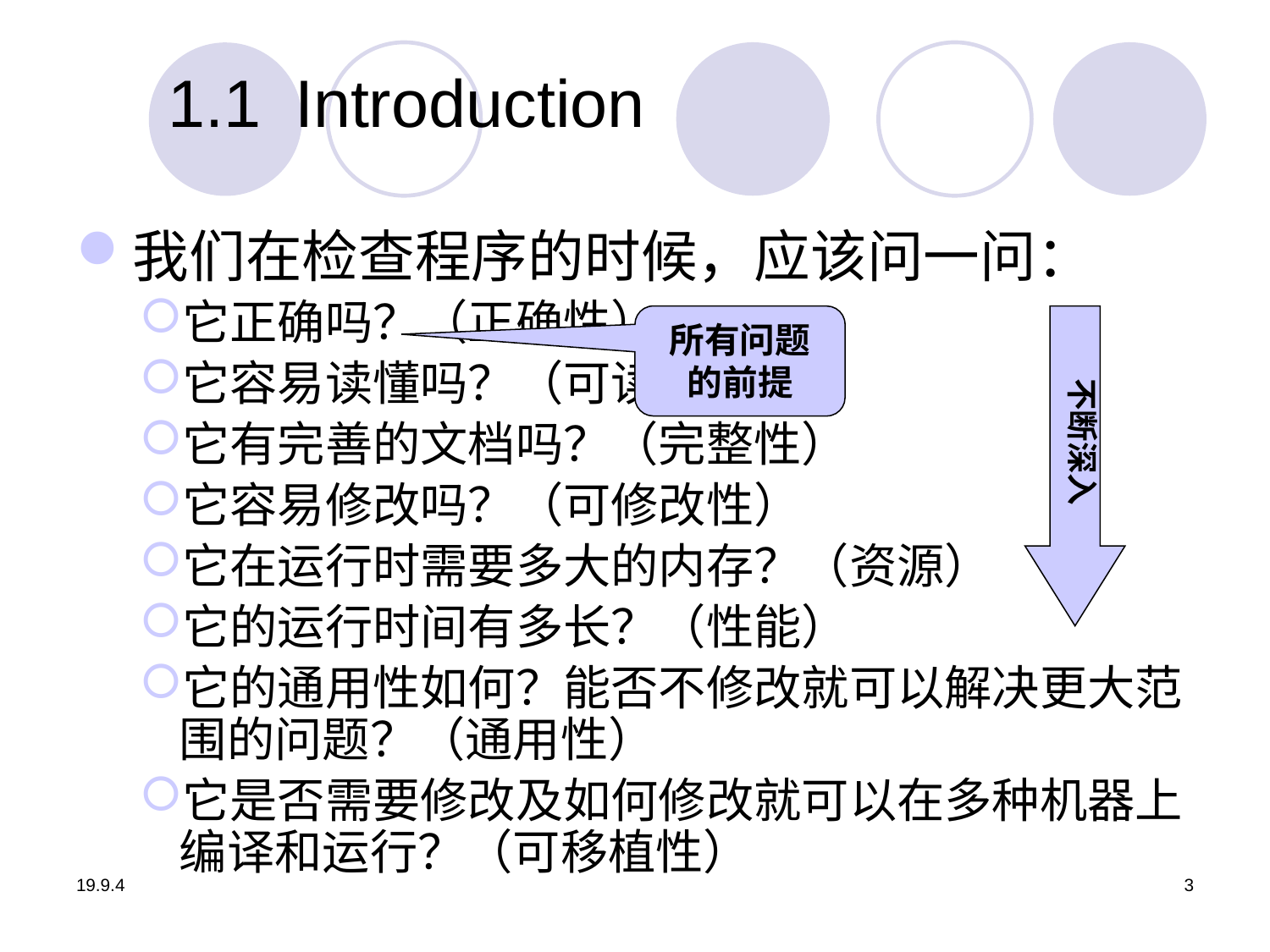

# 1.1	Introduction
我们在检查程序的时候，应该问一问：
它正确吗？（正确性）
它容易读懂吗？（可读性）
它有完善的文档吗？（完整性）
它容易修改吗？（可修改性）
它在运行时需要多大的内存？（资源）
它的运行时间有多长？（性能）
它的通用性如何？能否不修改就可以解决更大范围的问题？（通用性）
它是否需要修改及如何修改就可以在多种机器上编译和运行？（可移植性）
所有问题的前提

不断深入
19.9.4
3